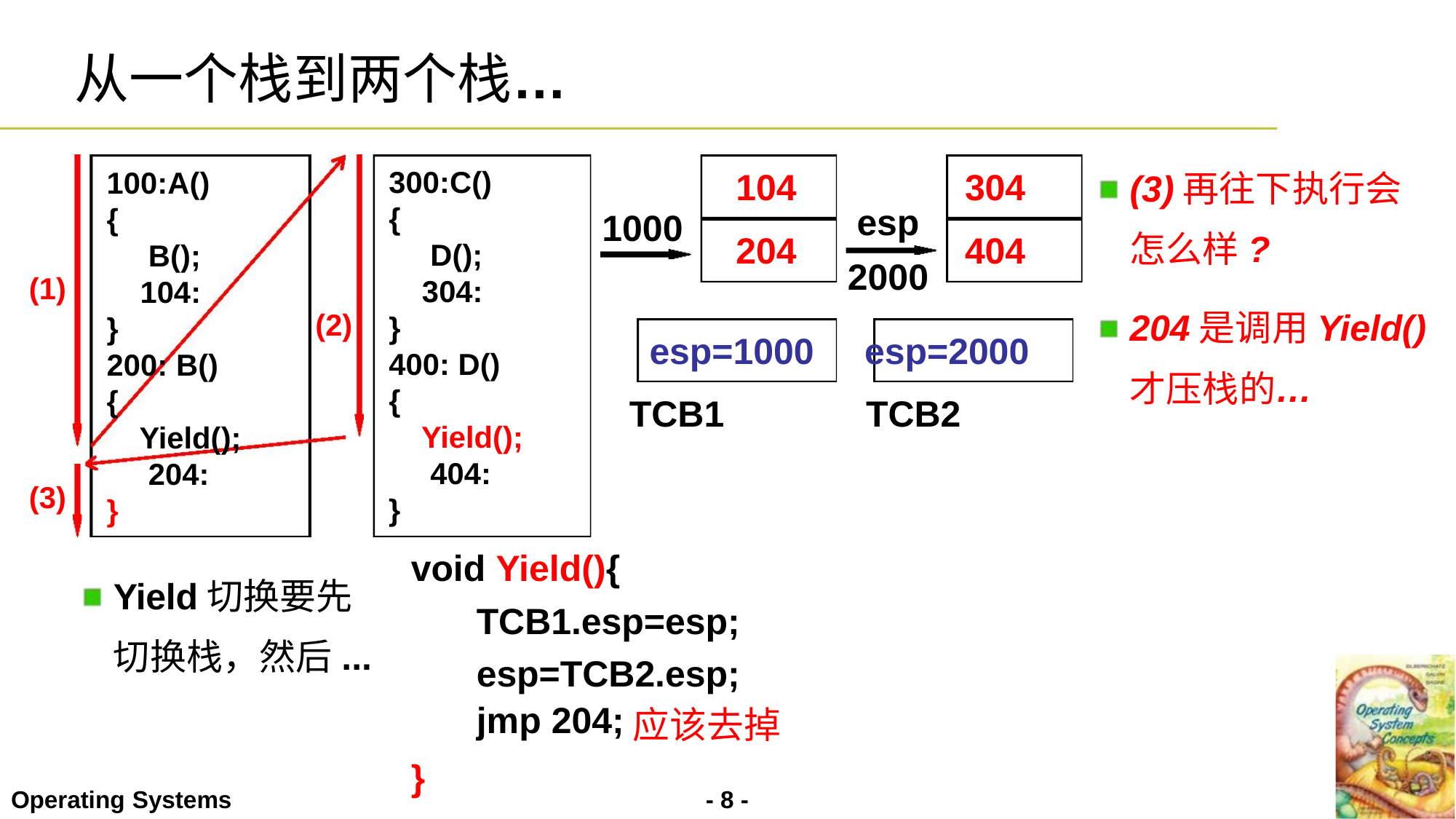

从一个栈到两个栈…

300:C()
{
100:A()
{
104 304
esp
204 404
2000
(3)再往下执行会
怎么样?

1000
D();
304:
B();
104:

(1)
(3)
(2)
204是调用Yield()
才压栈的…
}
}

esp=1000 esp=2000
TCB1 TCB2
400: D()
{
200: B()
{
Yield();
Yield();
404:
}
204:
}

void Yield(){
TCB1.esp=esp;
esp=TCB2.esp;
jmp 204;应该去掉
Yield切换要先
切换栈，然后...

}
- 8 -
Operating Systems